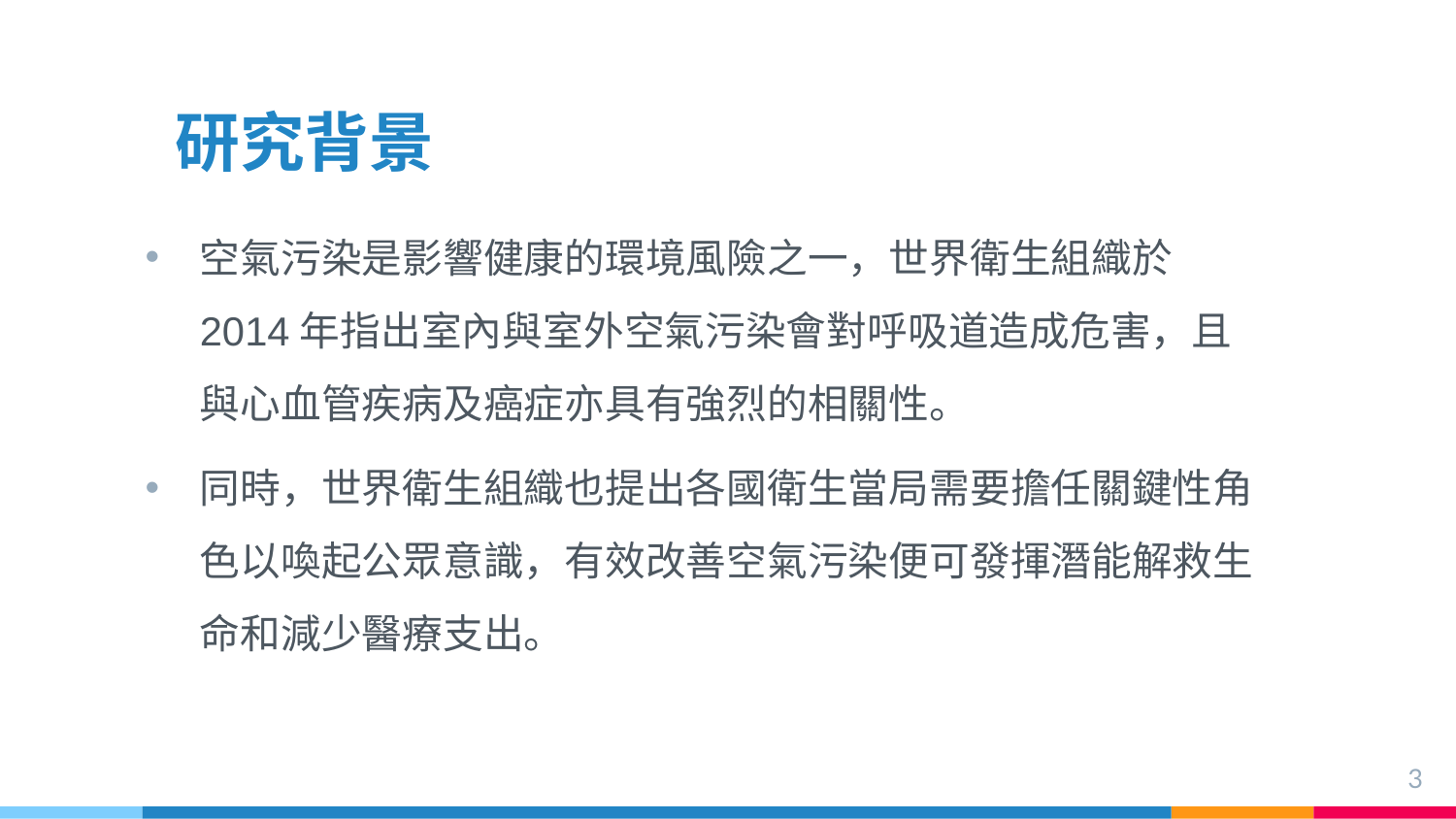

# 研究背景
空氣污染是影響健康的環境風險之一，世界衛生組織於2014年指出室內與室外空氣污染會對呼吸道造成危害，且與心血管疾病及癌症亦具有強烈的相關性。
同時，世界衛生組織也提出各國衛生當局需要擔任關鍵性角色以喚起公眾意識，有效改善空氣污染便可發揮潛能解救生命和減少醫療支出。
3